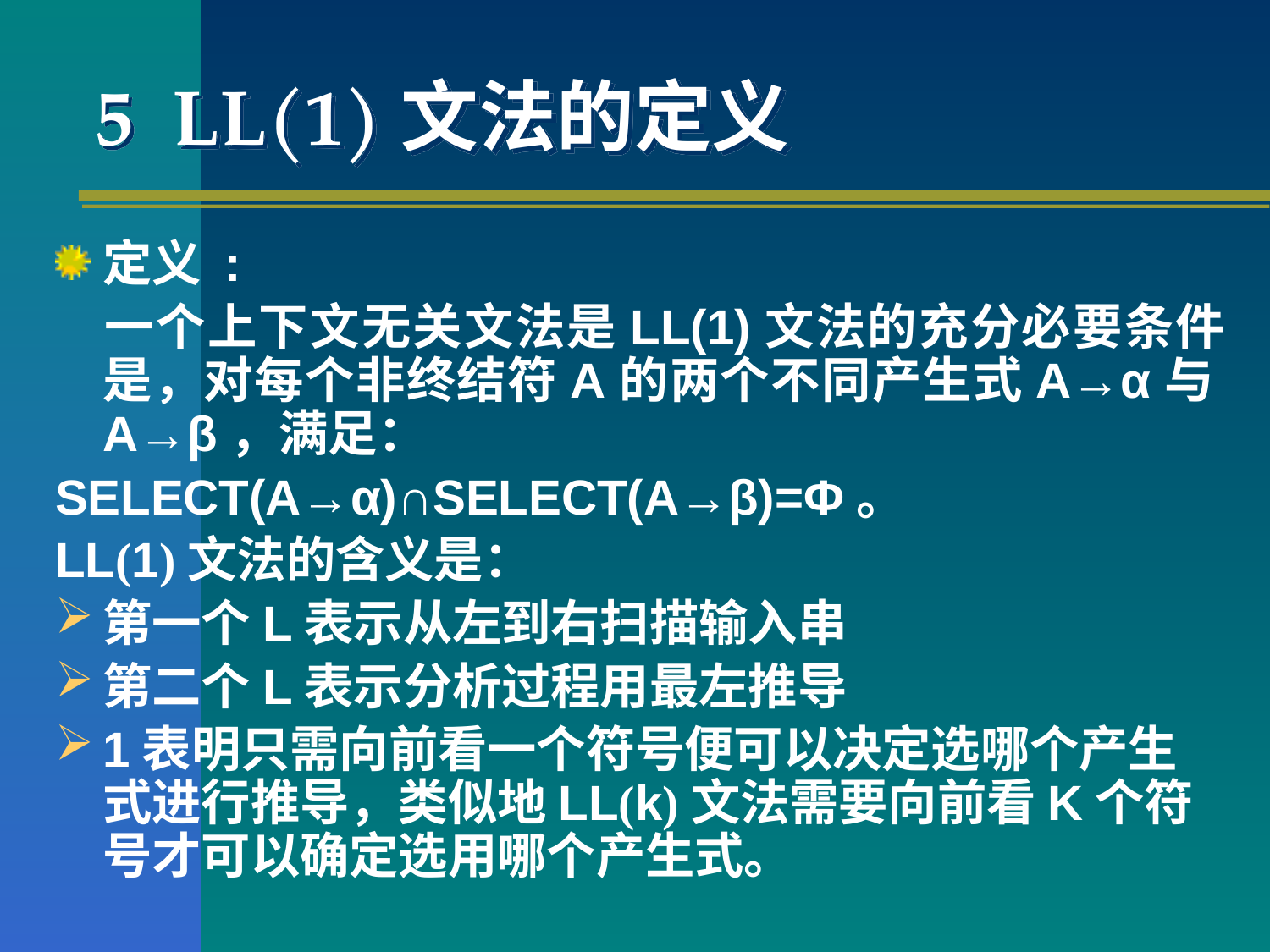

# 5  LL(1)文法的定义
定义 :
	一个上下文无关文法是LL(1)文法的充分必要条件是，对每个非终结符A的两个不同产生式A→α与A→β，满足：
SELECT(A→α)∩SELECT(A→β)=Φ。
LL(1)文法的含义是：
第一个L表示从左到右扫描输入串
第二个L表示分析过程用最左推导
1表明只需向前看一个符号便可以决定选哪个产生式进行推导，类似地LL(k)文法需要向前看K个符号才可以确定选用哪个产生式。